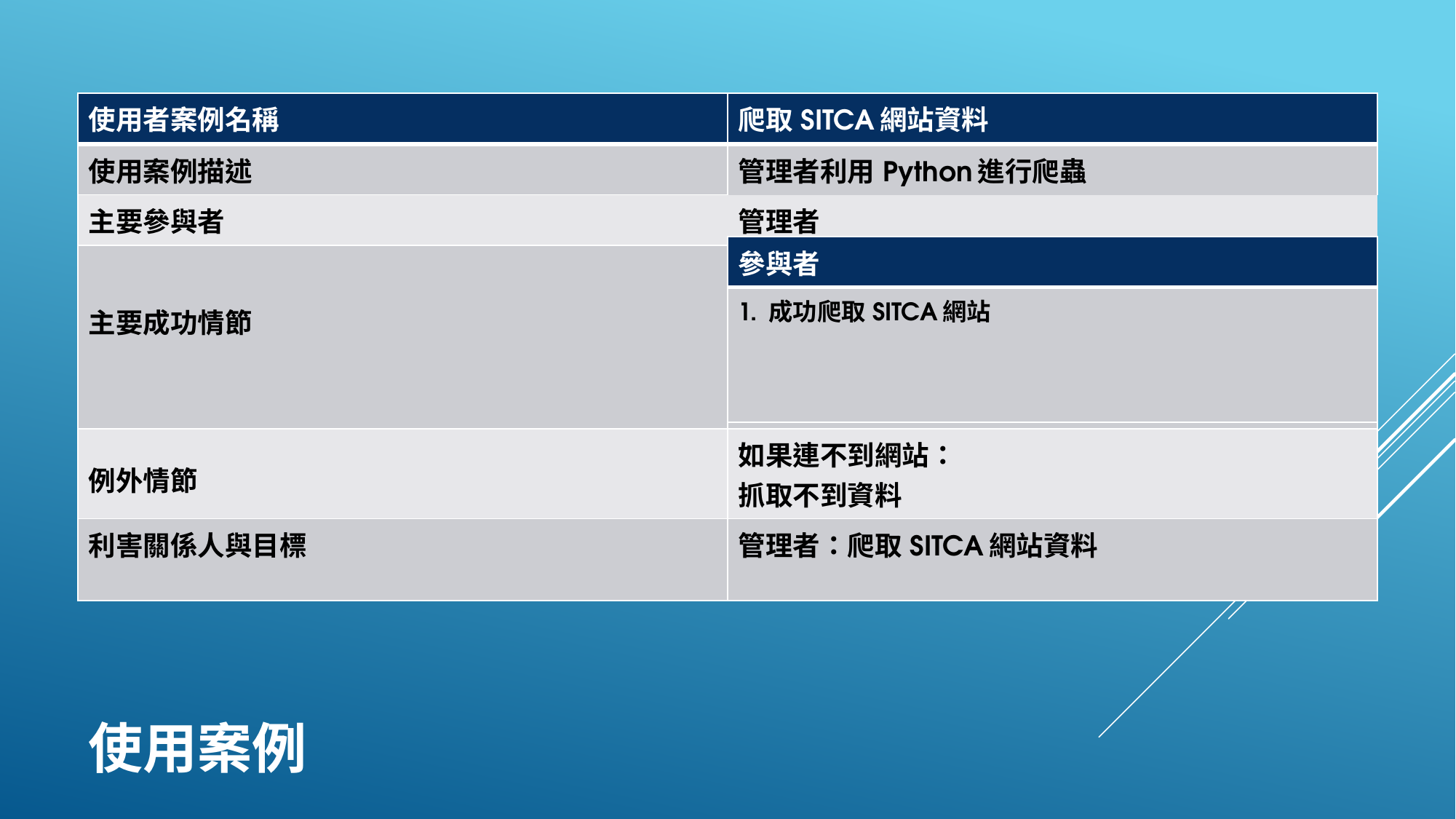

| 使用者案例名稱 | 爬取SITCA網站資料 |
| --- | --- |
| 使用案例描述 | 管理者利用Python進行爬蟲 |
| 主要參與者 | 管理者 |
| 主要成功情節 |  |
| 例外情節 | 如果連不到網站： 抓取不到資料 |
| 利害關係人與目標 | 管理者：爬取SITCA網站資料 |
| 參與者 |
| --- |
| 1. 成功爬取SITCA網站 |
# 使用案例